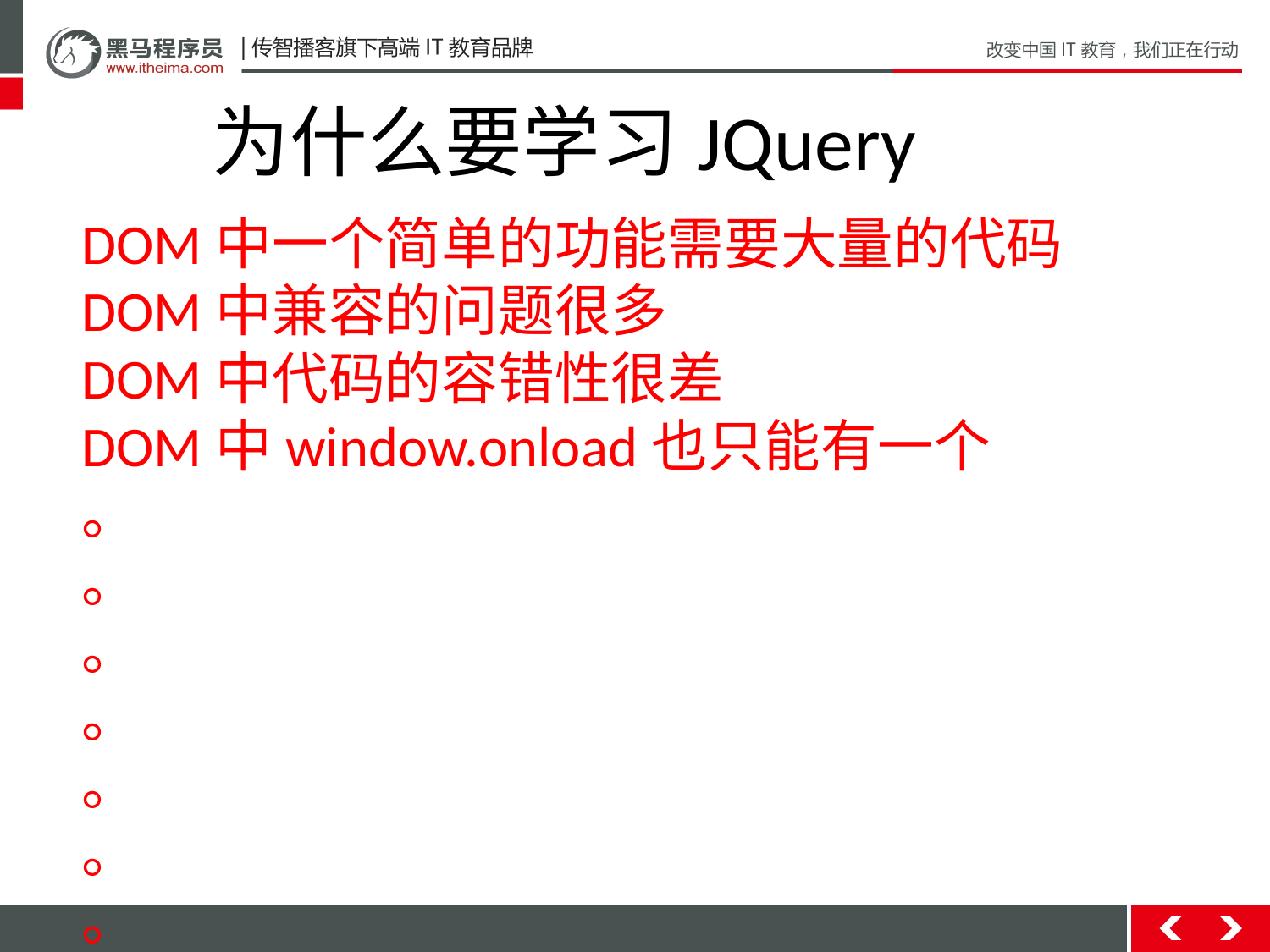

为什么要学习JQuery
DOM中一个简单的功能需要大量的代码
DOM中兼容的问题很多
DOM中代码的容错性很差
DOM中window.onload也只能有一个
。。。。。。。。。。。。。。。。。。。。。。。。。。。。
问题比较多，总之学习JQ之后你会感到自己从地狱升到了天堂,而且企业里都用这玩意